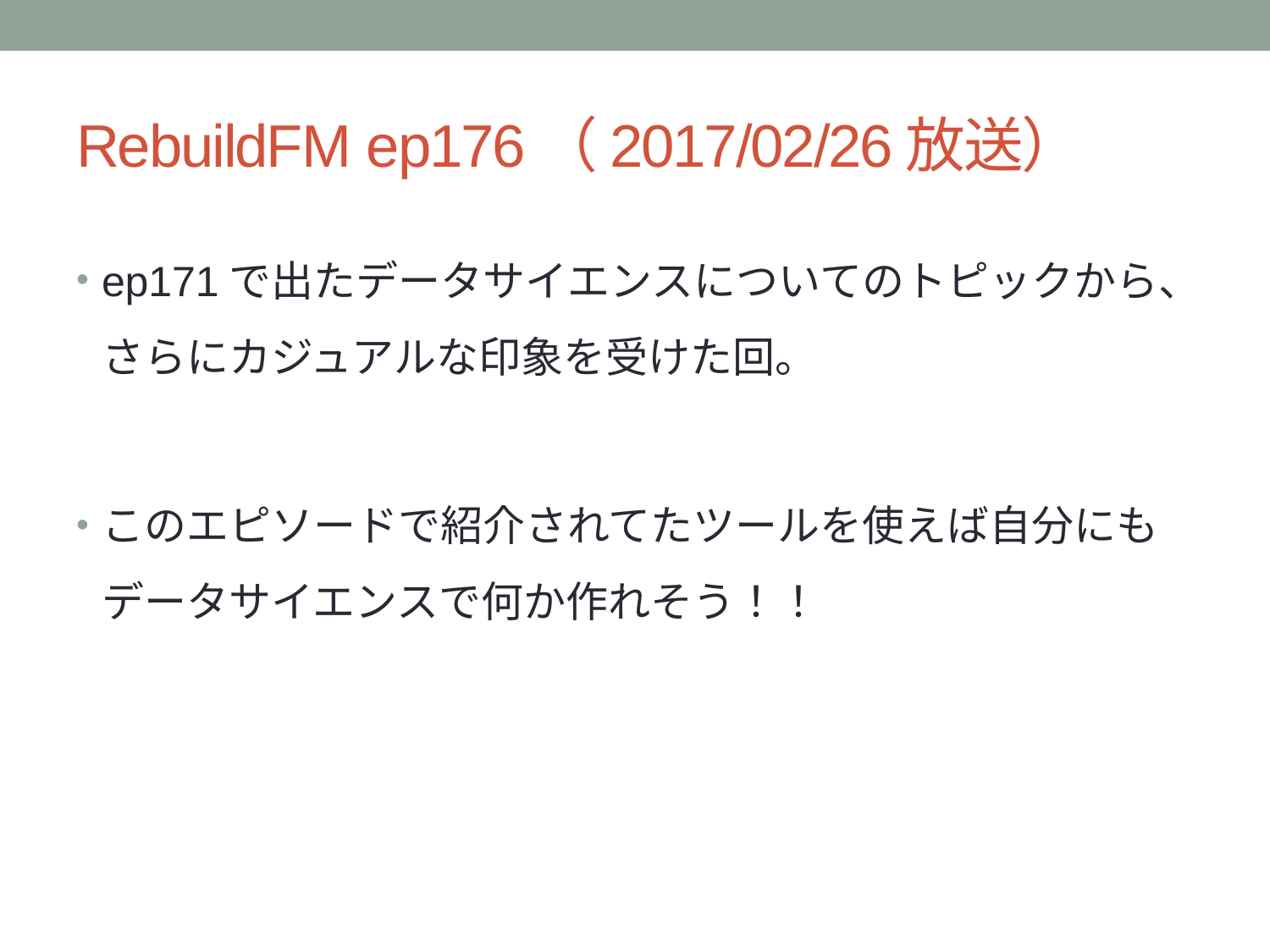

# RebuildFM ep176（2017/02/26放送）
ep171で出たデータサイエンスについてのトピックから、さらにカジュアルな印象を受けた回。

このエピソードで紹介されてたツールを使えば自分にもデータサイエンスで何か作れそう！！